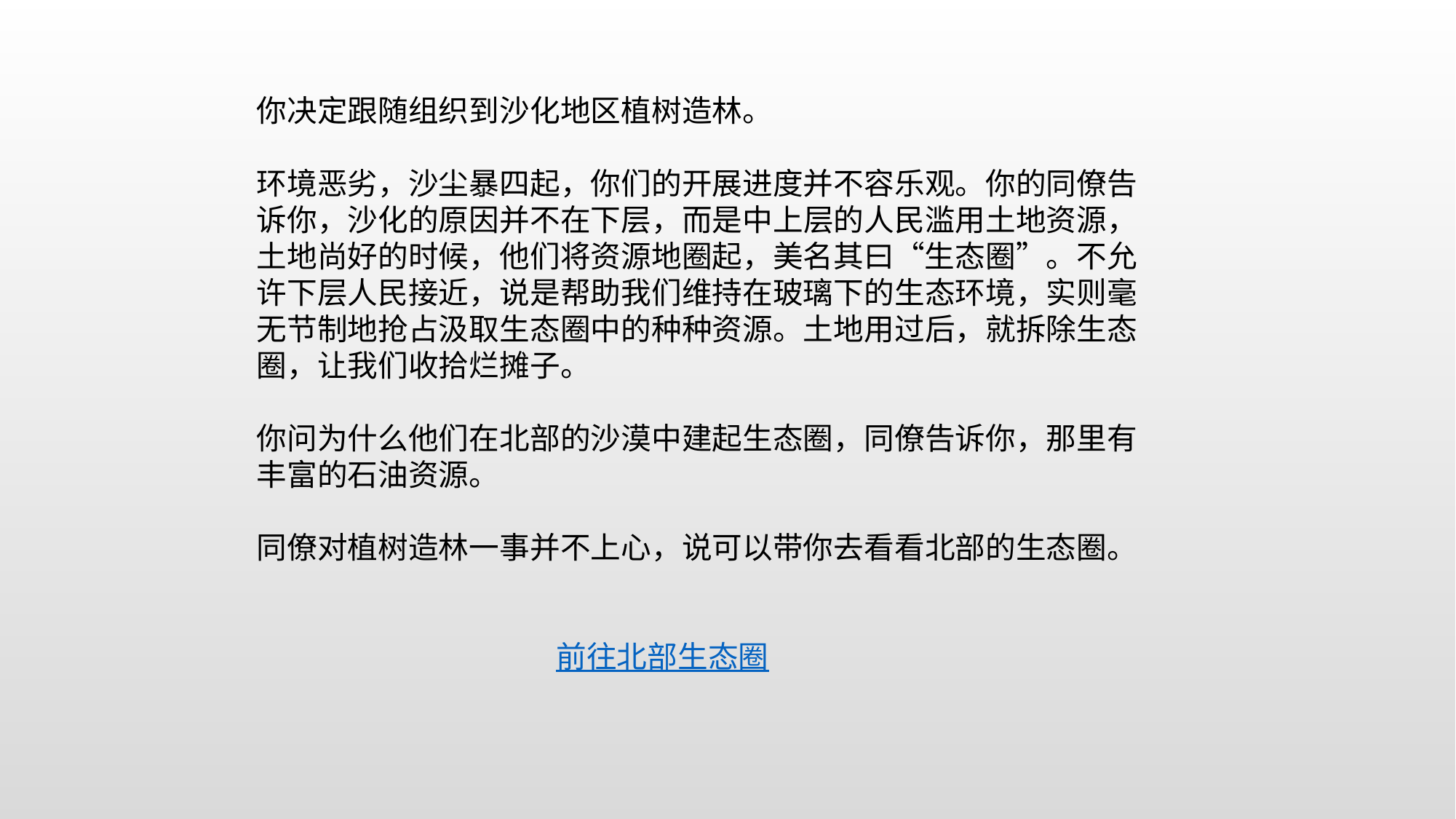

你决定跟随组织到沙化地区植树造林。

环境恶劣，沙尘暴四起，你们的开展进度并不容乐观。你的同僚告诉你，沙化的原因并不在下层，而是中上层的人民滥用土地资源，土地尚好的时候，他们将资源地圈起，美名其曰“生态圈”。不允许下层人民接近，说是帮助我们维持在玻璃下的生态环境，实则毫无节制地抢占汲取生态圈中的种种资源。土地用过后，就拆除生态圈，让我们收拾烂摊子。

你问为什么他们在北部的沙漠中建起生态圈，同僚告诉你，那里有丰富的石油资源。

同僚对植树造林一事并不上心，说可以带你去看看北部的生态圈。

前往北部生态圈